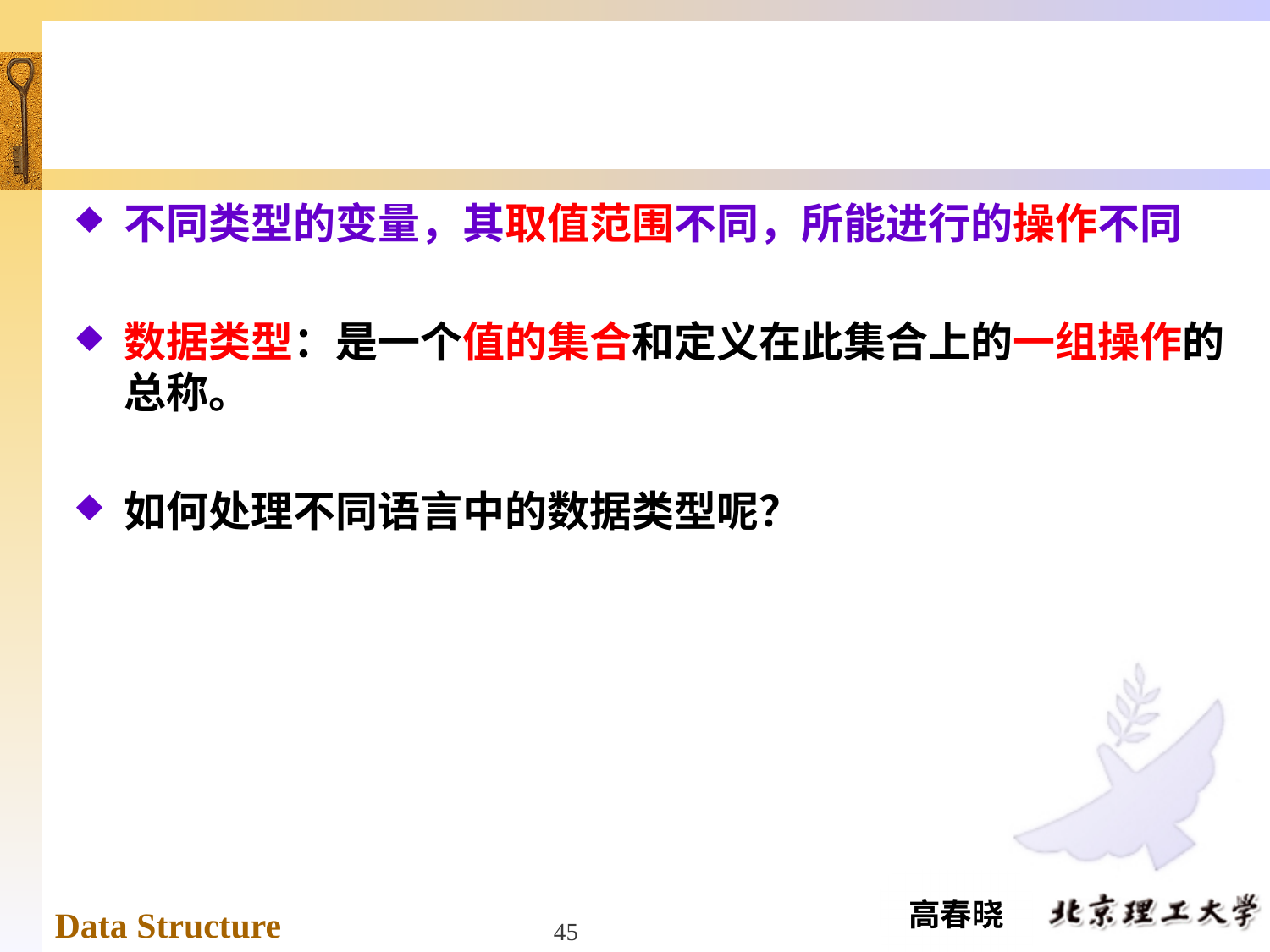

#
不同类型的变量，其取值范围不同，所能进行的操作不同

数据类型：是一个值的集合和定义在此集合上的一组操作的总称。

如何处理不同语言中的数据类型呢？
45